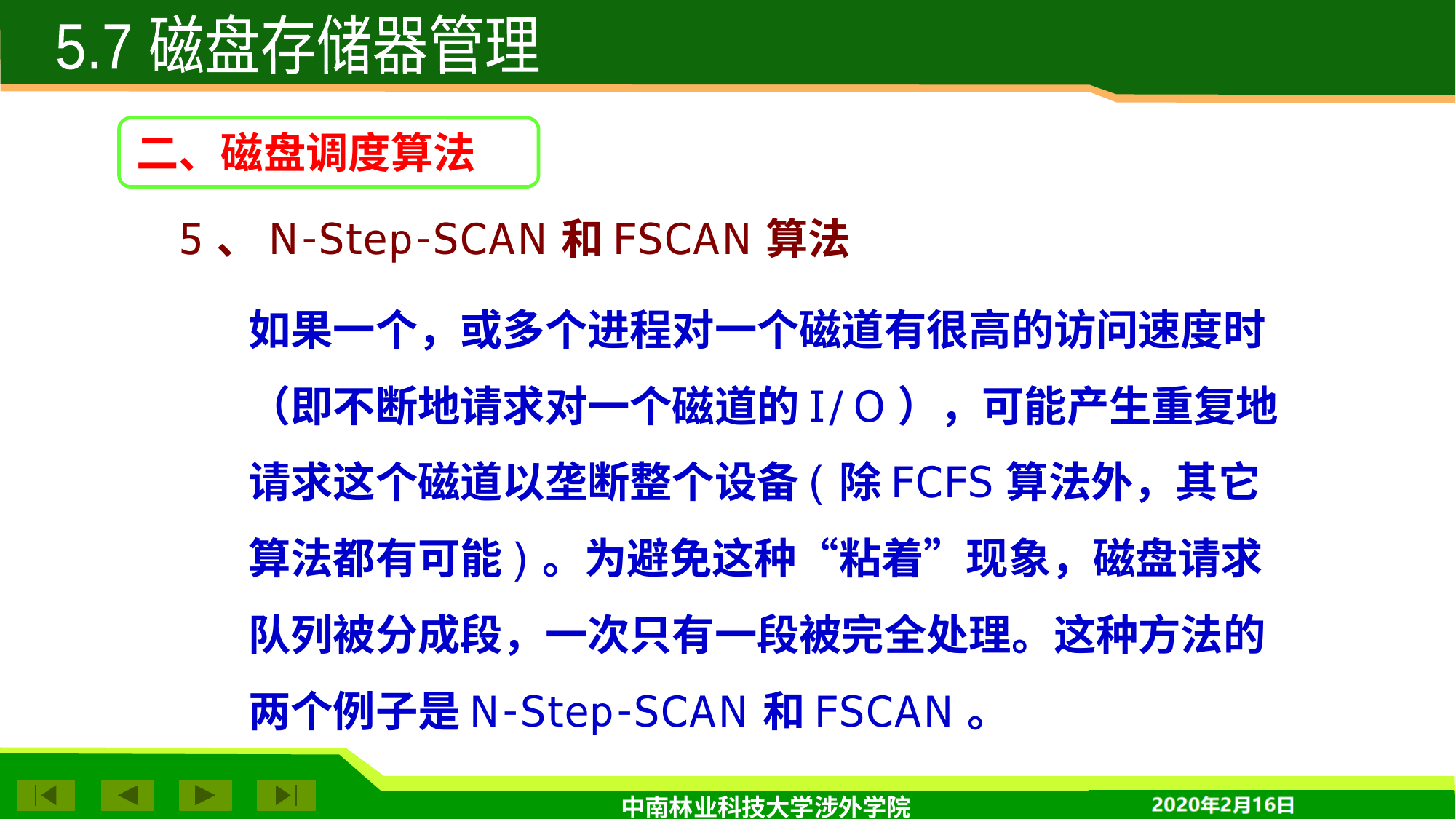

5.7 磁盘存储器管理

二、磁盘调度算法
5、N-Step-SCAN和FSCAN算法
如果一个，或多个进程对一个磁道有很高的访问速度时（即不断地请求对一个磁道的I/O），可能产生重复地请求这个磁道以垄断整个设备(除FCFS算法外，其它算法都有可能)。为避免这种“粘着”现象，磁盘请求队列被分成段，一次只有一段被完全处理。这种方法的两个例子是N-Step-SCAN和FSCAN。